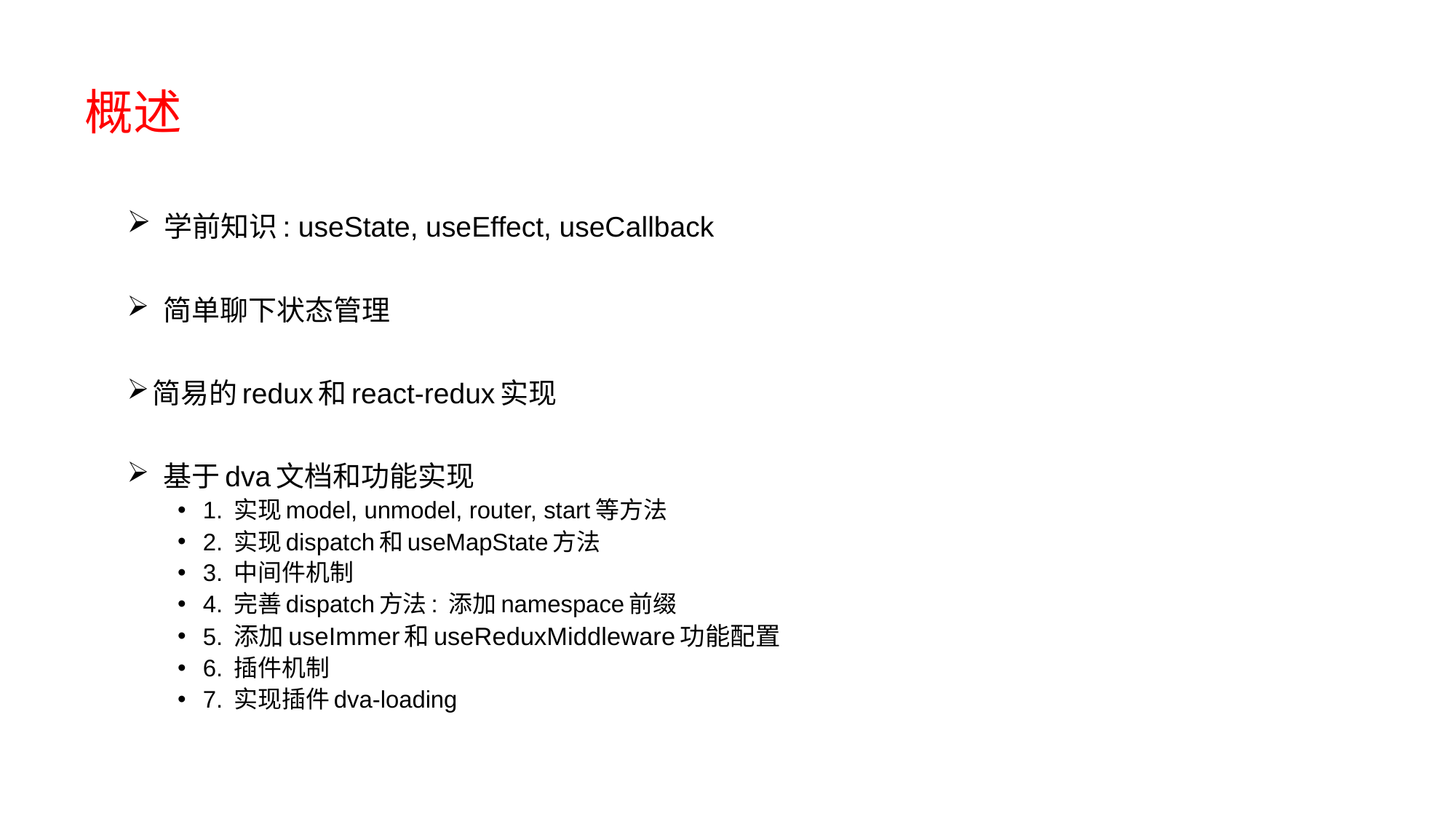

# 概述
 学前知识: useState, useEffect, useCallback

 简单聊下状态管理

简易的redux和react-redux实现

 基于dva文档和功能实现
1. 实现model, unmodel, router, start等方法
2. 实现dispatch和useMapState方法
3. 中间件机制
4. 完善dispatch方法: 添加namespace前缀
5. 添加useImmer和useReduxMiddleware功能配置
6. 插件机制
7. 实现插件dva-loading